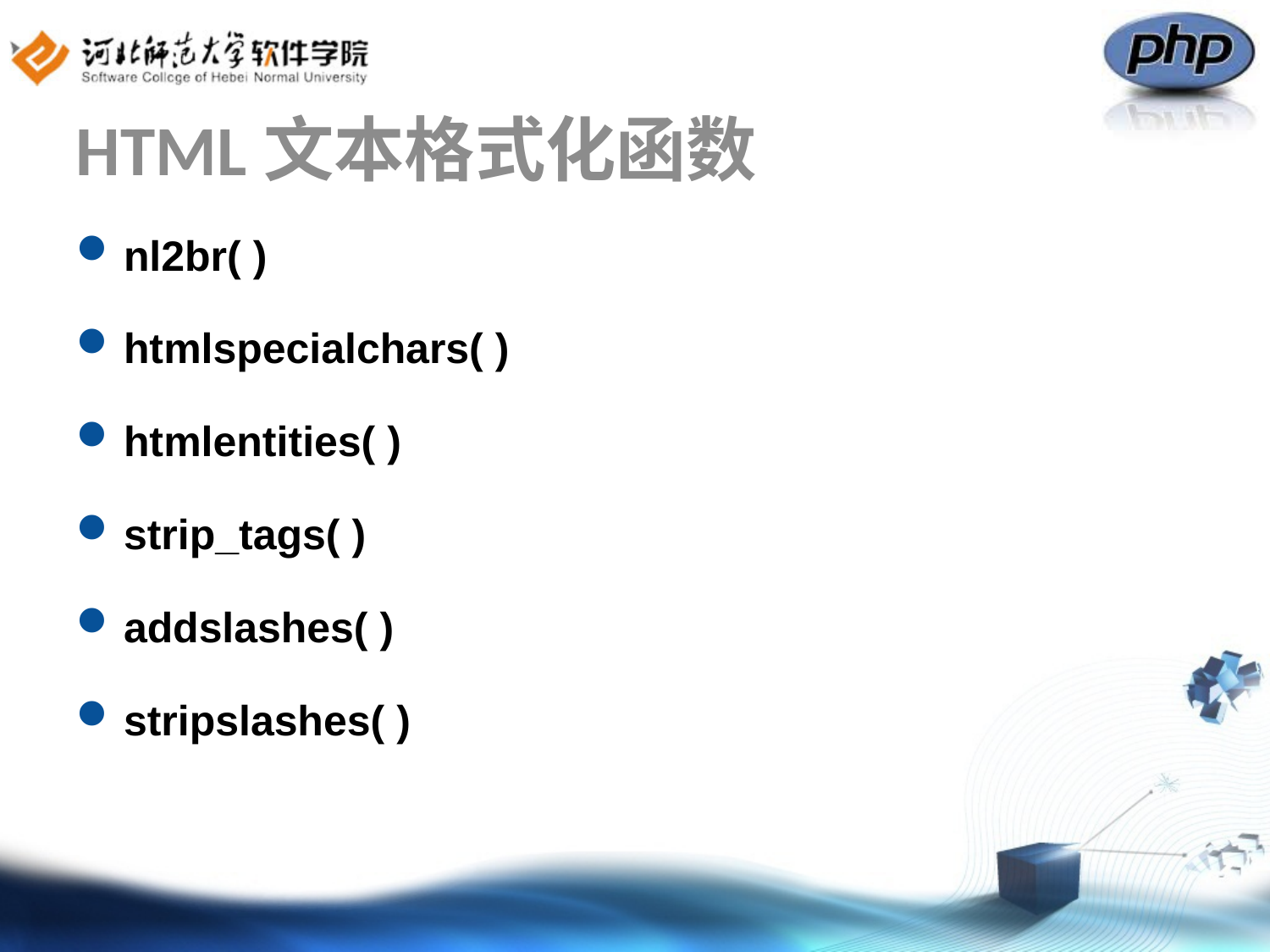

# HTML文本格式化函数
nl2br( )
htmlspecialchars( )
htmlentities( )
strip_tags( )
addslashes( )
stripslashes( )